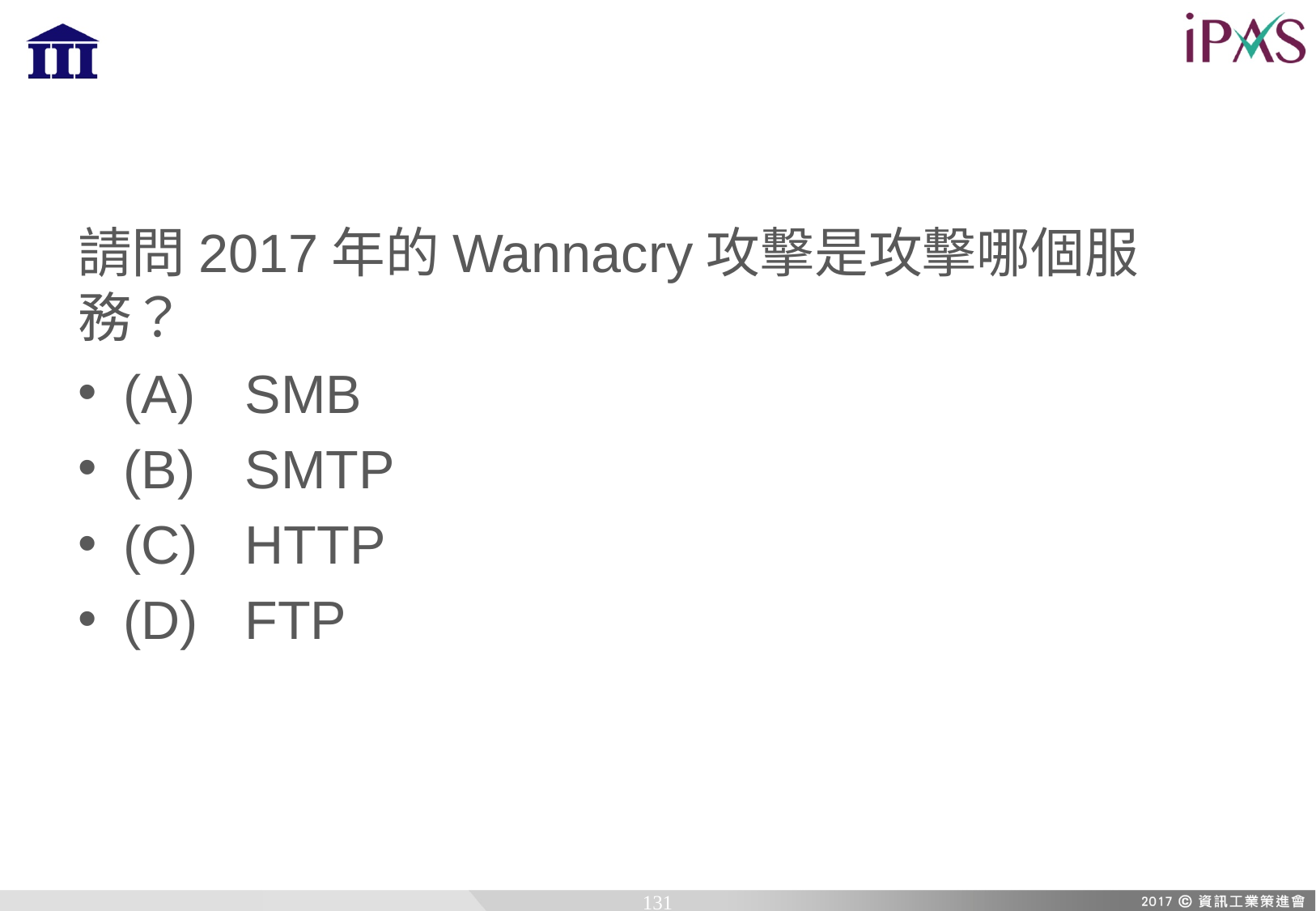

請問2017年的Wannacry攻擊是攻擊哪個服務？
(A)	SMB
(B)	SMTP
(C)	HTTP
(D)	FTP
131